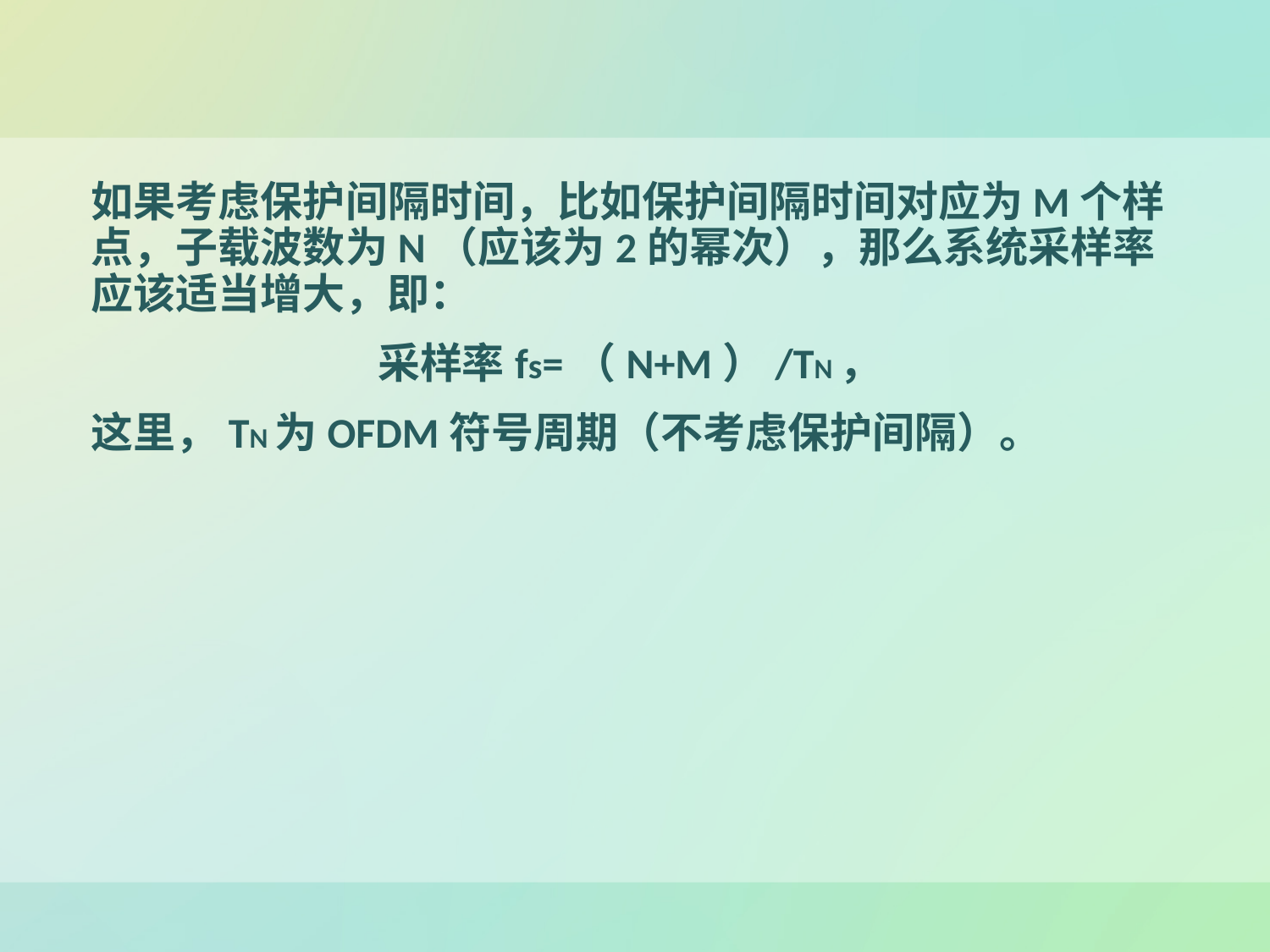

#
如果考虑保护间隔时间，比如保护间隔时间对应为M个样点，子载波数为N（应该为2的幂次），那么系统采样率应该适当增大，即：
                             采样率fs=（N+M）/TN，
这里，TN为OFDM符号周期（不考虑保护间隔）。